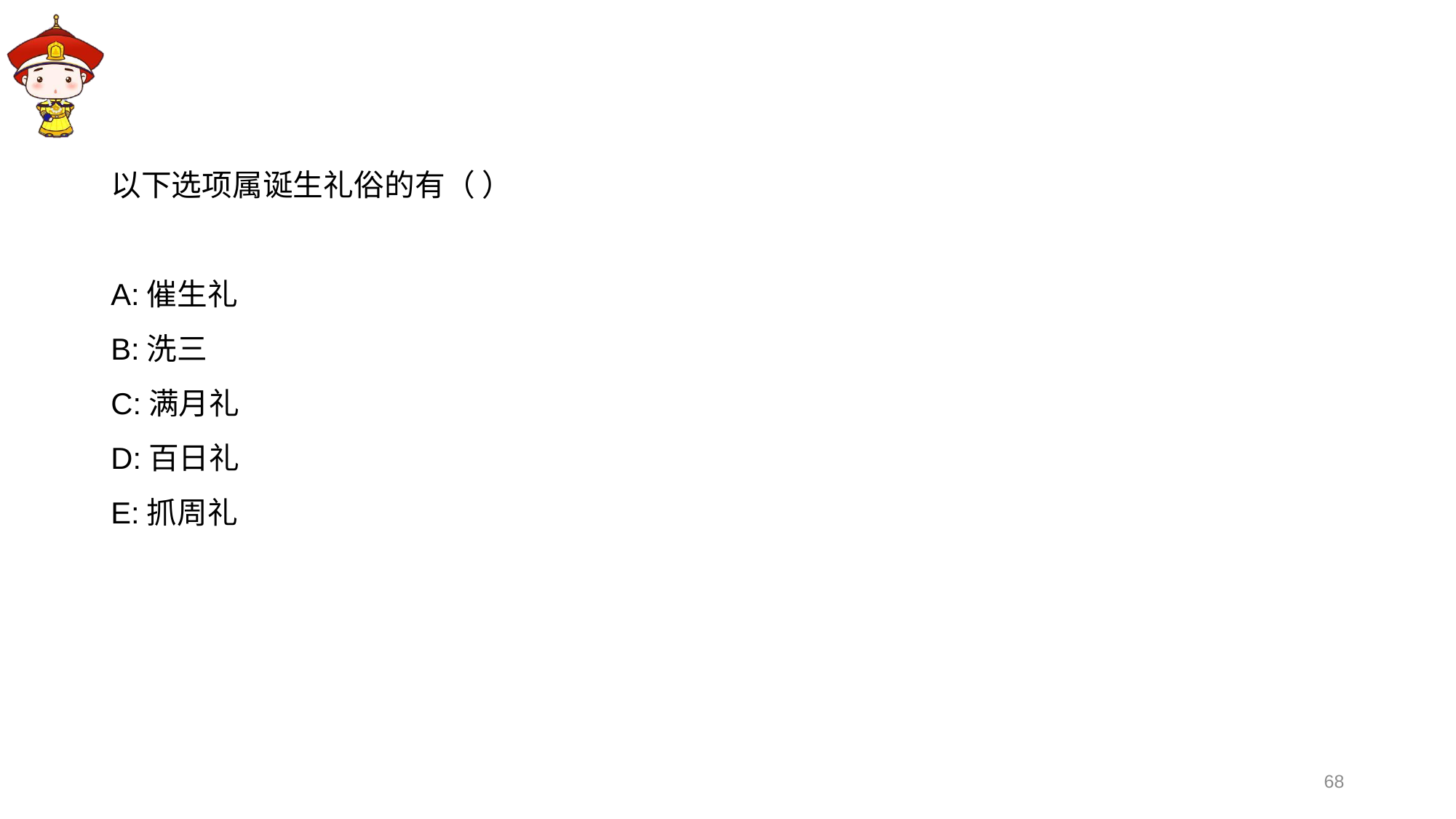

#
以下选项属诞生礼俗的有（ ）

A:催生礼
B:洗三
C:满月礼
D:百日礼
E:抓周礼

68